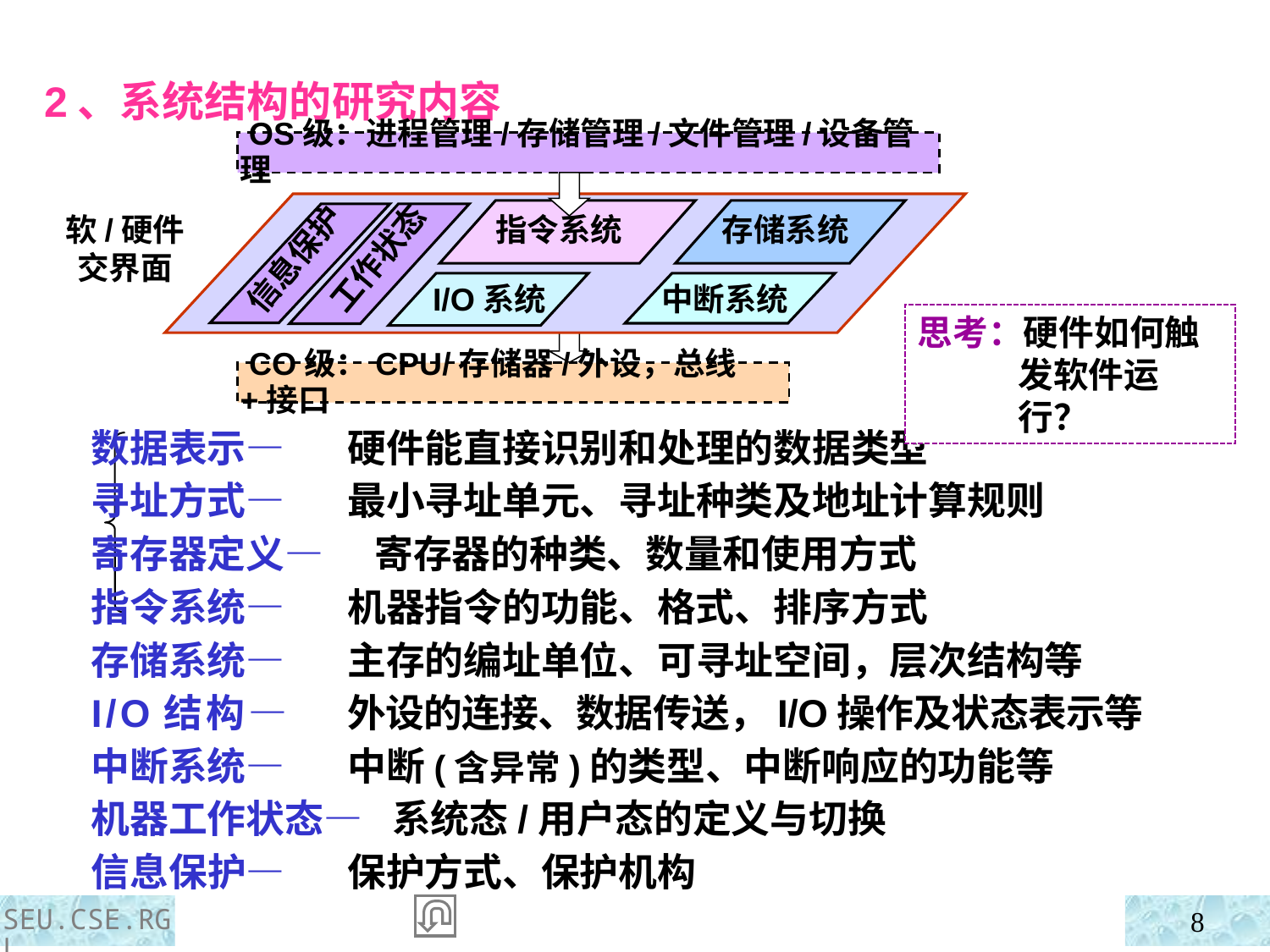

2、系统结构的研究内容
 OS级：进程管理/存储管理/文件管理/设备管理

软/硬件交界面
指令系统

 CO级：CPU/存储器/外设，总线+接口

存储系统
工作状态
信息保护

I/O系统
中断系统
思考：硬件如何触发软件运行？
OPi
F1 A1
F2  A2
     数据表示—
     寻址方式—
     寄存器定义—
     指令系统—
     存储系统—
     I/O结构—
     中断系统—
     机器工作状态—
     信息保护—
硬件能直接识别和处理的数据类型
最小寻址单元、寻址种类及地址计算规则
  寄存器的种类、数量和使用方式
机器指令的功能、格式、排序方式
主存的编址单位、可寻址空间，层次结构等
外设的连接、数据传送，I/O操作及状态表示等
中断(含异常)的类型、中断响应的功能等
    系统态/用户态的定义与切换
保护方式、保护机构

SEU.CSE.RGL

8